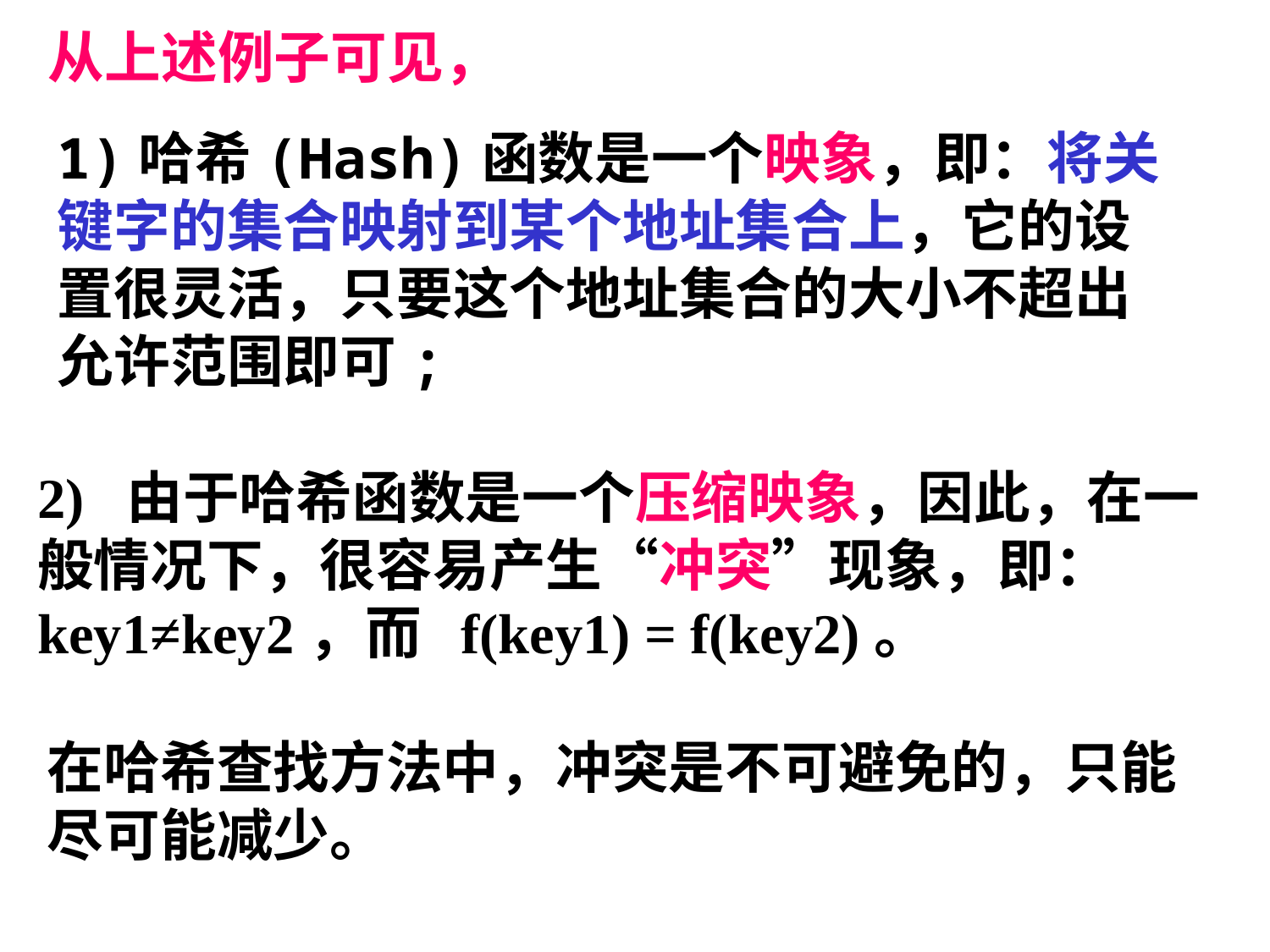

从上述例子可见，
1)哈希(Hash)函数是一个映象，即：将关键字的集合映射到某个地址集合上，它的设置很灵活，只要这个地址集合的大小不超出允许范围即可;
2)  由于哈希函数是一个压缩映象，因此，在一般情况下，很容易产生“冲突”现象，即： key1≠key2，而  f(key1) = f(key2)。
在哈希查找方法中，冲突是不可避免的，只能尽可能减少。